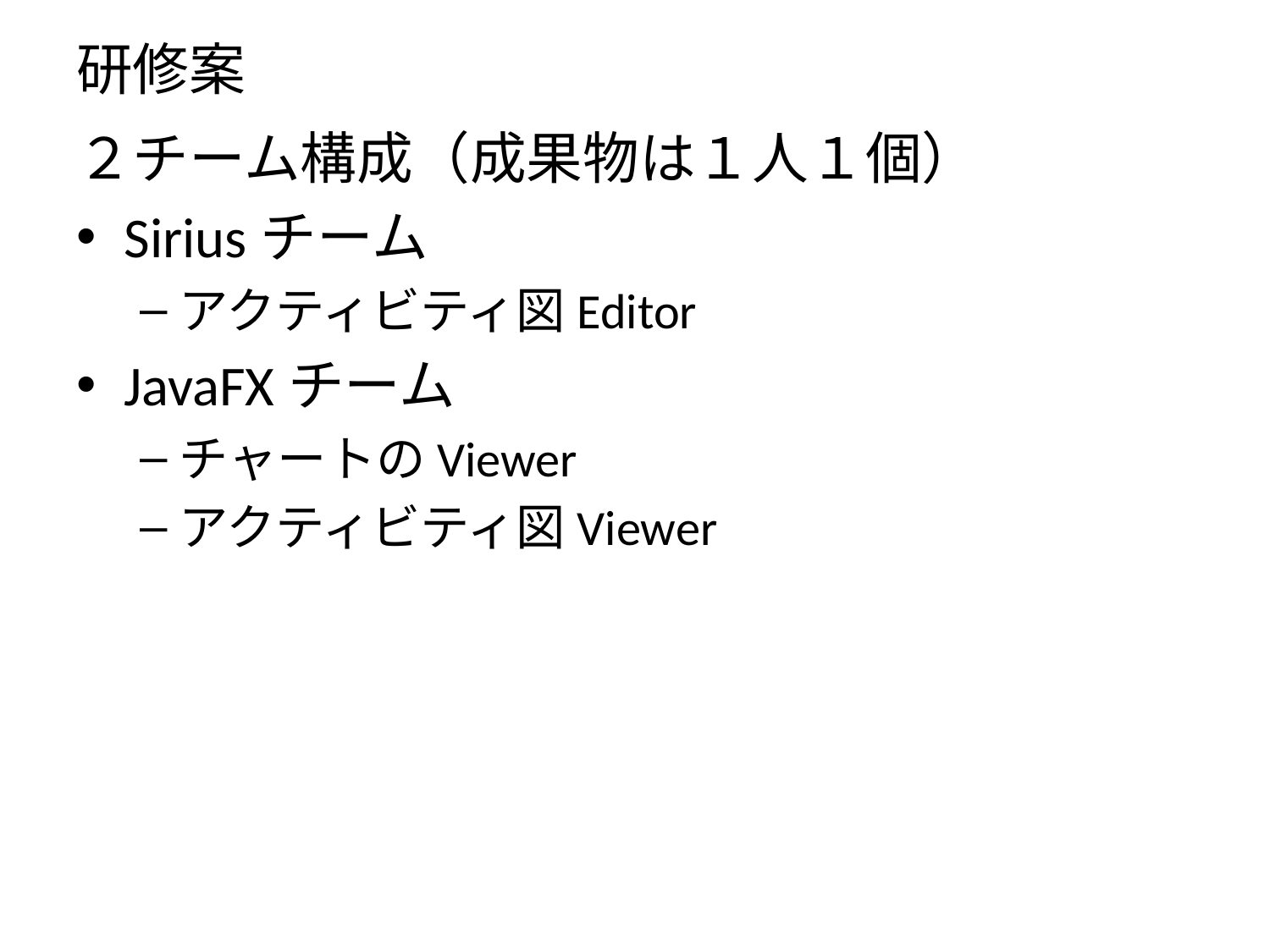

# 研修案
２チーム構成（成果物は１人１個）
Siriusチーム
アクティビティ図Editor
JavaFXチーム
チャートのViewer
アクティビティ図Viewer